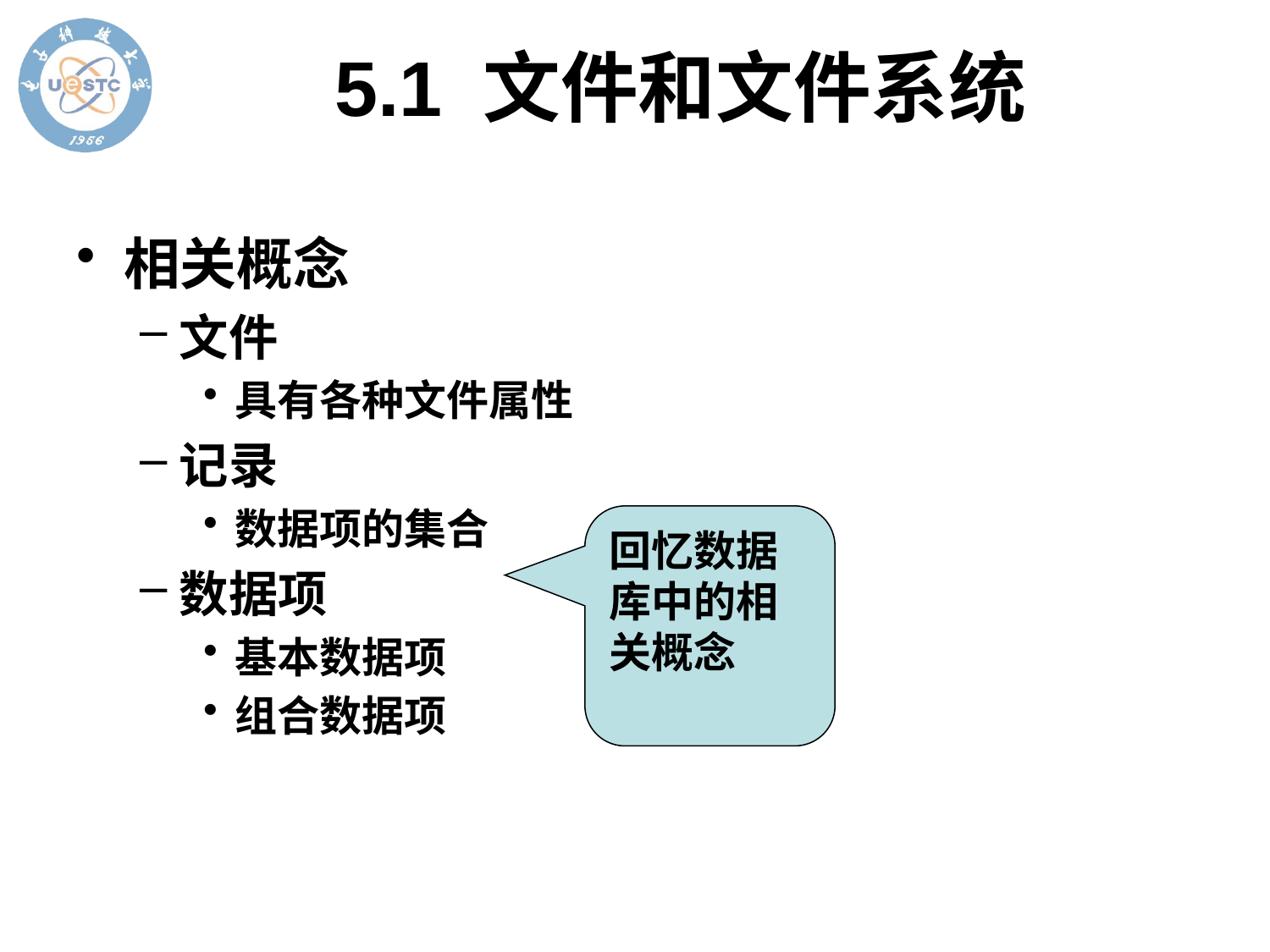

# 5.1 文件和文件系统
相关概念
文件
具有各种文件属性
记录
数据项的集合
数据项
基本数据项
组合数据项
回忆数据库中的相关概念